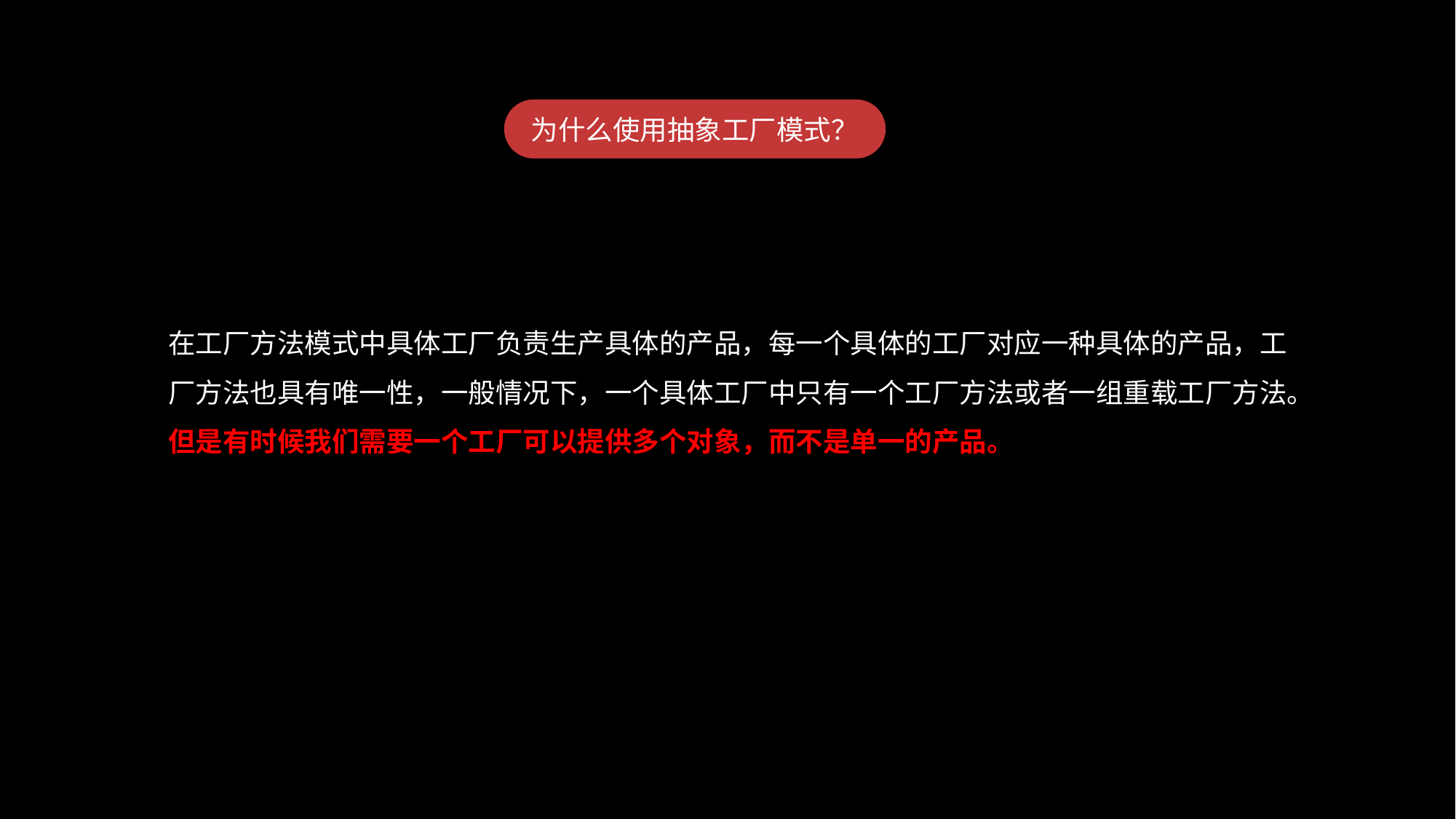

为什么使用抽象工厂模式？
在工厂方法模式中具体工厂负责生产具体的产品，每一个具体的工厂对应一种具体的产品，工厂方法也具有唯一性，一般情况下，一个具体工厂中只有一个工厂方法或者一组重载工厂方法。但是有时候我们需要一个工厂可以提供多个对象，而不是单一的产品。